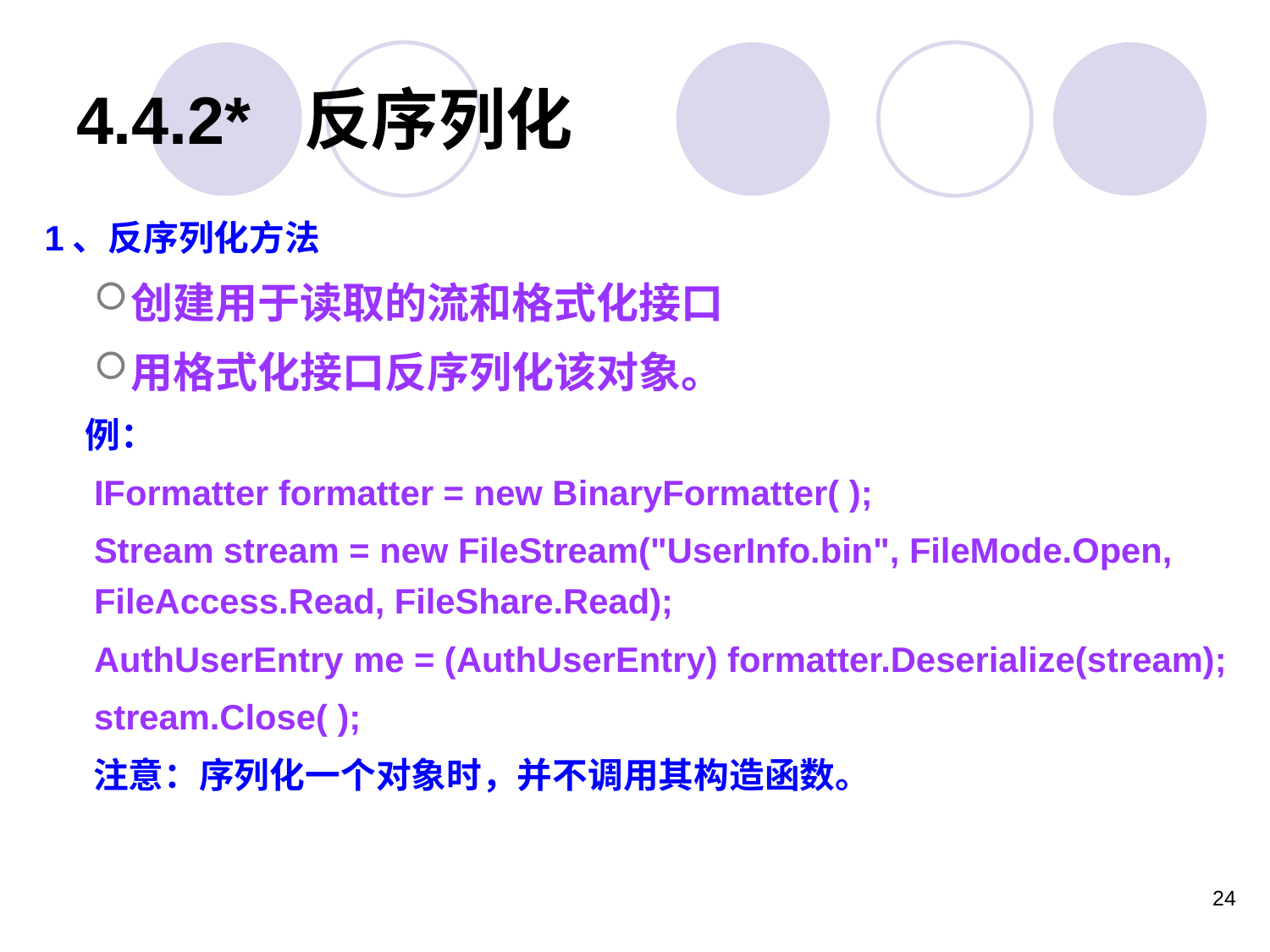

# 4.4.2*  反序列化
1、反序列化方法
创建用于读取的流和格式化接口
用格式化接口反序列化该对象。
    例：
IFormatter formatter = new BinaryFormatter( );
Stream stream = new FileStream("UserInfo.bin", FileMode.Open, FileAccess.Read, FileShare.Read);
AuthUserEntry me = (AuthUserEntry) formatter.Deserialize(stream);
stream.Close( );
     注意：序列化一个对象时，并不调用其构造函数。

24